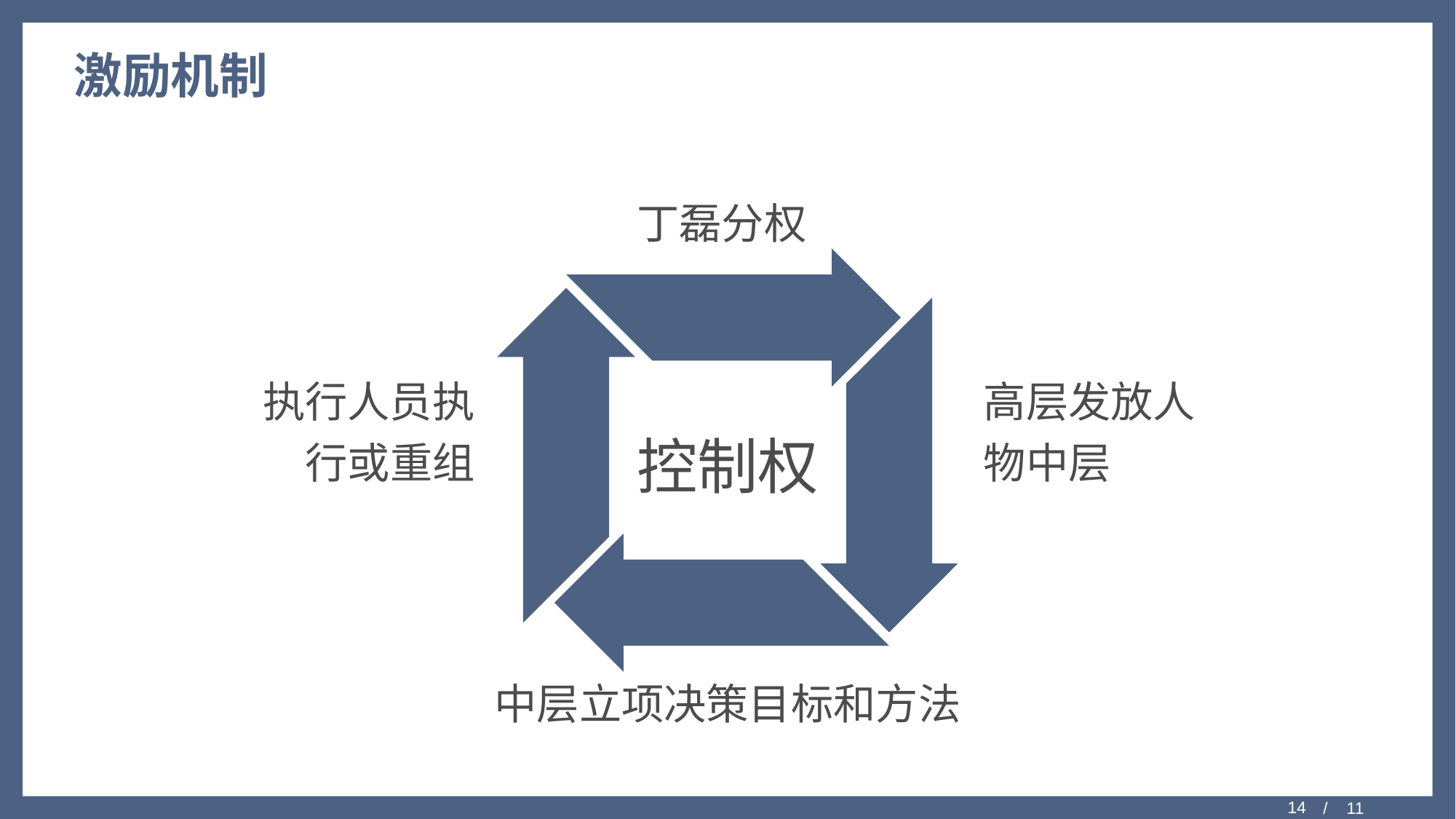

# 激励机制
丁磊分权

执行人员执行或重组
高层发放人物中层

控制权

中层立项决策目标和方法
/    11
14